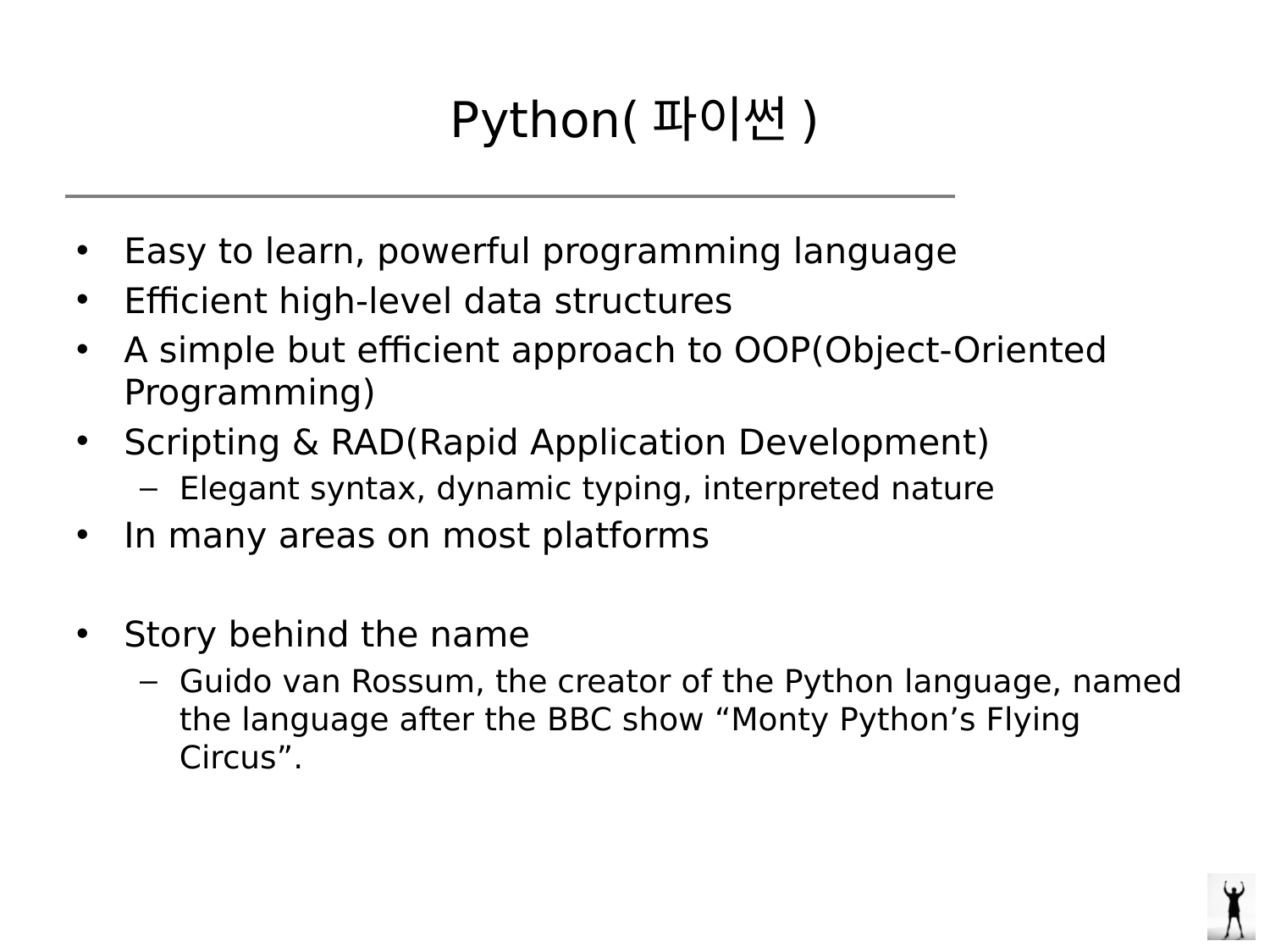

# Python(파이썬)
Easy to learn, powerful programming language
Efficient high-level data structures
A simple but efficient approach to OOP(Object-Oriented Programming)
Scripting & RAD(Rapid Application Development)
Elegant syntax, dynamic typing, interpreted nature
In many areas on most platforms

Story behind the name
Guido van Rossum, the creator of the Python language, named the language after the BBC show “Monty Python’s Flying Circus”.